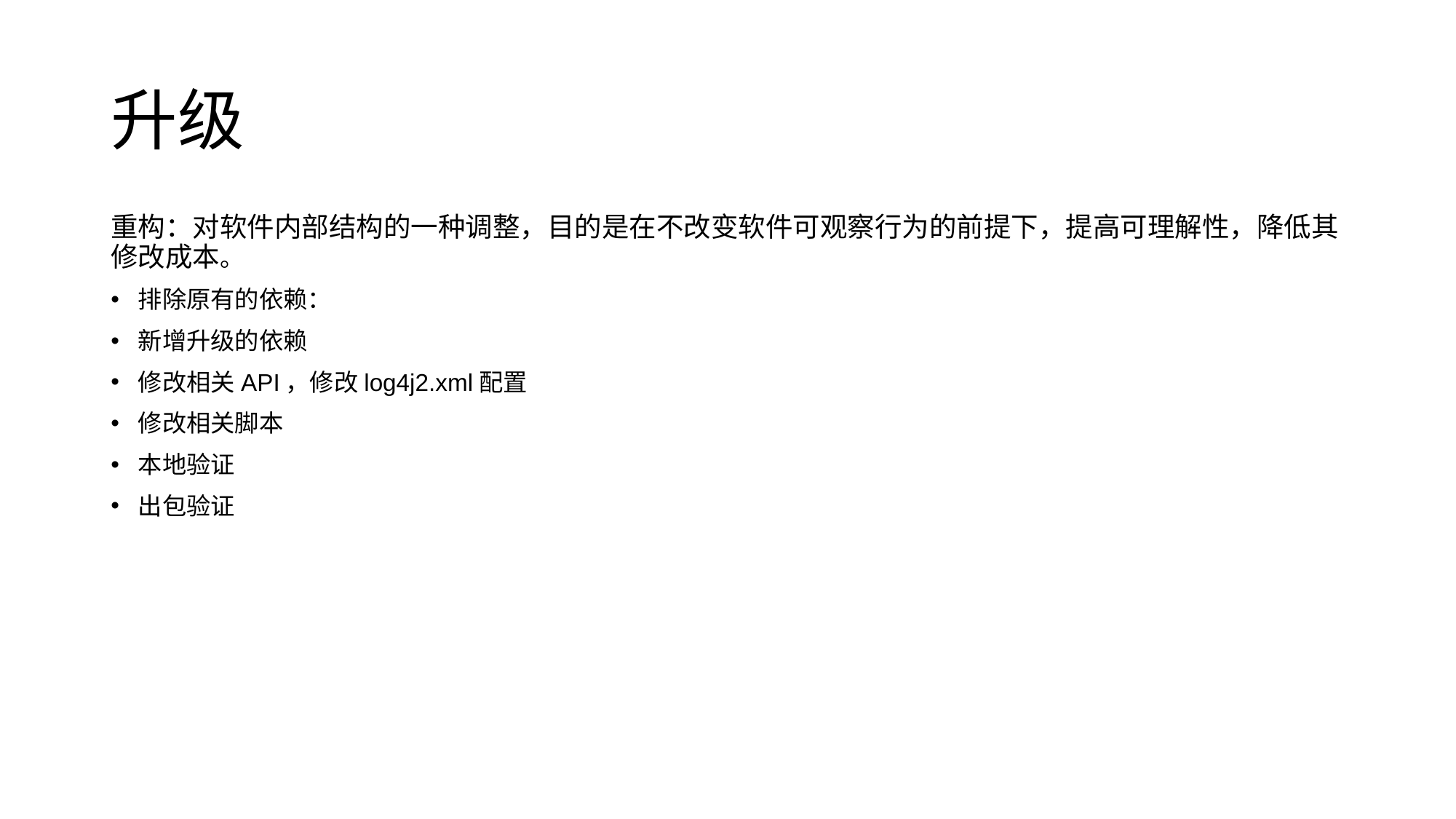

# 升级
重构：对软件内部结构的一种调整，目的是在不改变软件可观察行为的前提下，提高可理解性，降低其修改成本。
排除原有的依赖：
新增升级的依赖
修改相关API，修改log4j2.xml配置
修改相关脚本
本地验证
出包验证